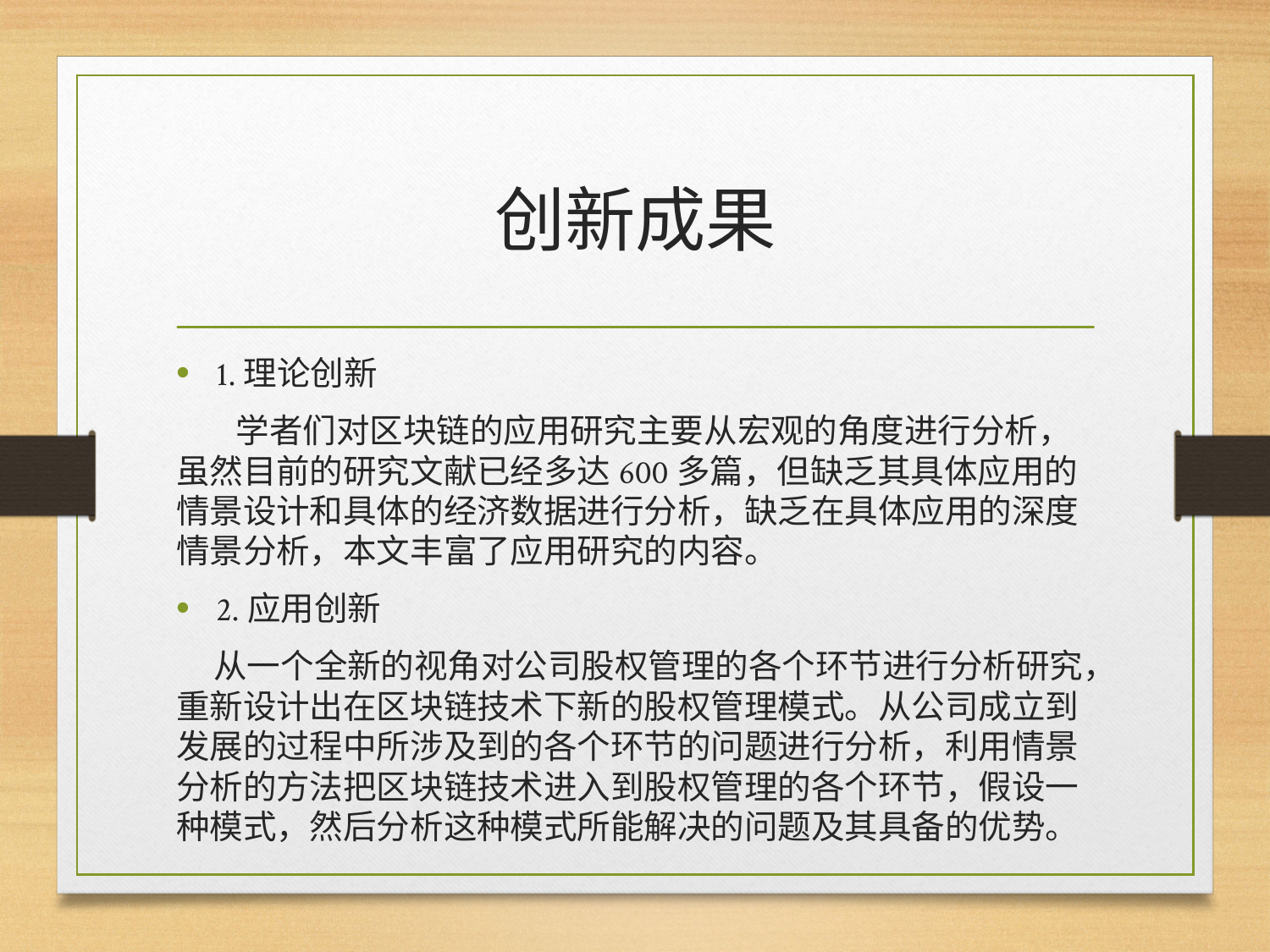

# 创新成果
1.理论创新
       学者们对区块链的应用研究主要从宏观的角度进行分析，虽然目前的研究文献已经多达600多篇，但缺乏其具体应用的情景设计和具体的经济数据进行分析，缺乏在具体应用的深度情景分析，本文丰富了应用研究的内容。
2.应用创新
    从一个全新的视角对公司股权管理的各个环节进行分析研究，重新设计出在区块链技术下新的股权管理模式。从公司成立到发展的过程中所涉及到的各个环节的问题进行分析，利用情景分析的方法把区块链技术进入到股权管理的各个环节，假设一种模式，然后分析这种模式所能解决的问题及其具备的优势。